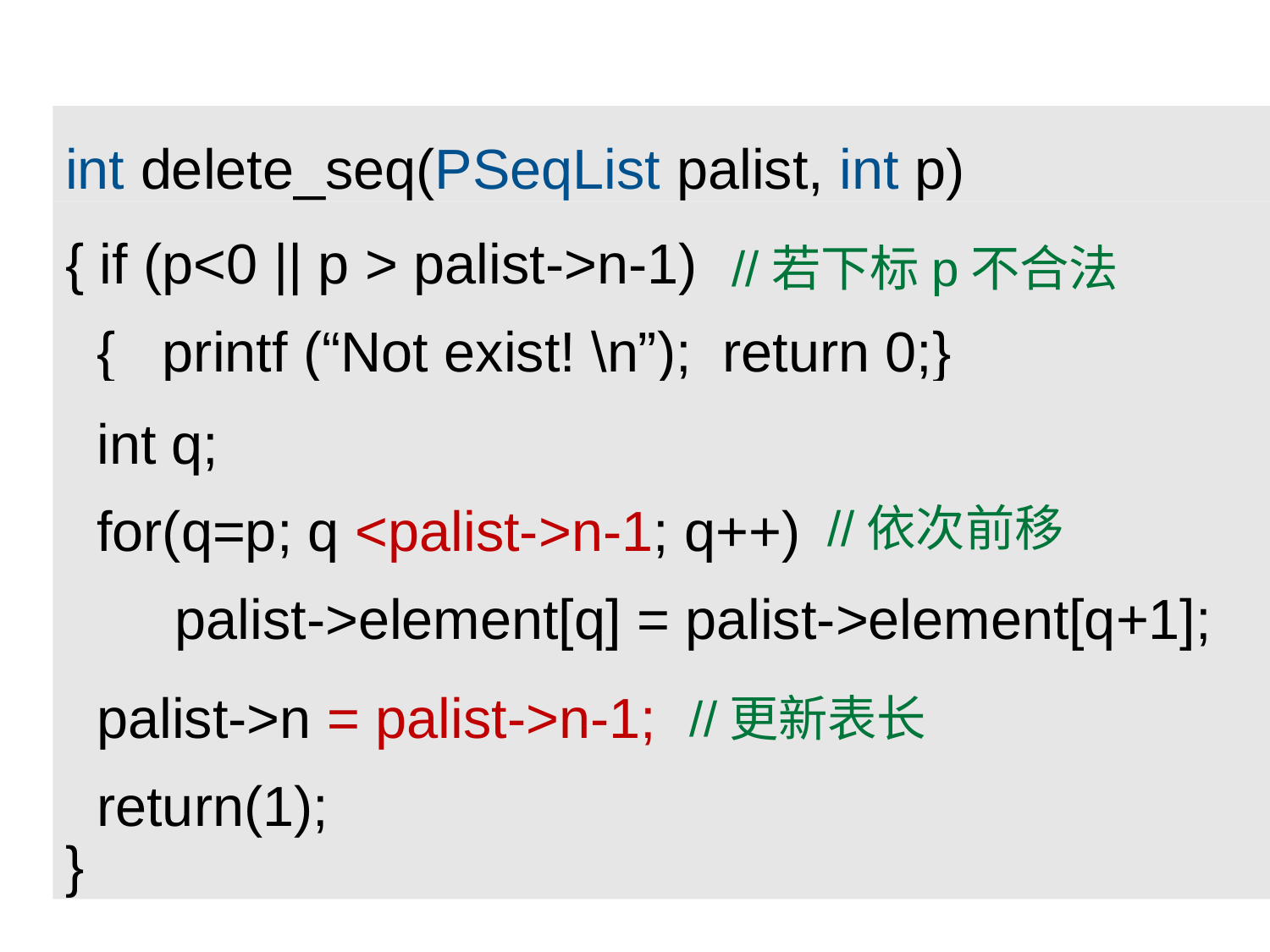

int delete_seq(PSeqList palist, int p)
{ if (p<0 || p > palist->n-1)
  {   printf (“Not exist! \n”);  return 0;}
//若下标p不合法
  int q;
  for(q=p; q <palist->n-1; q++)
       palist->element[q] = palist->element[q+1];
//依次前移
  palist->n = palist->n-1;
  return(1);
}
//更新表长